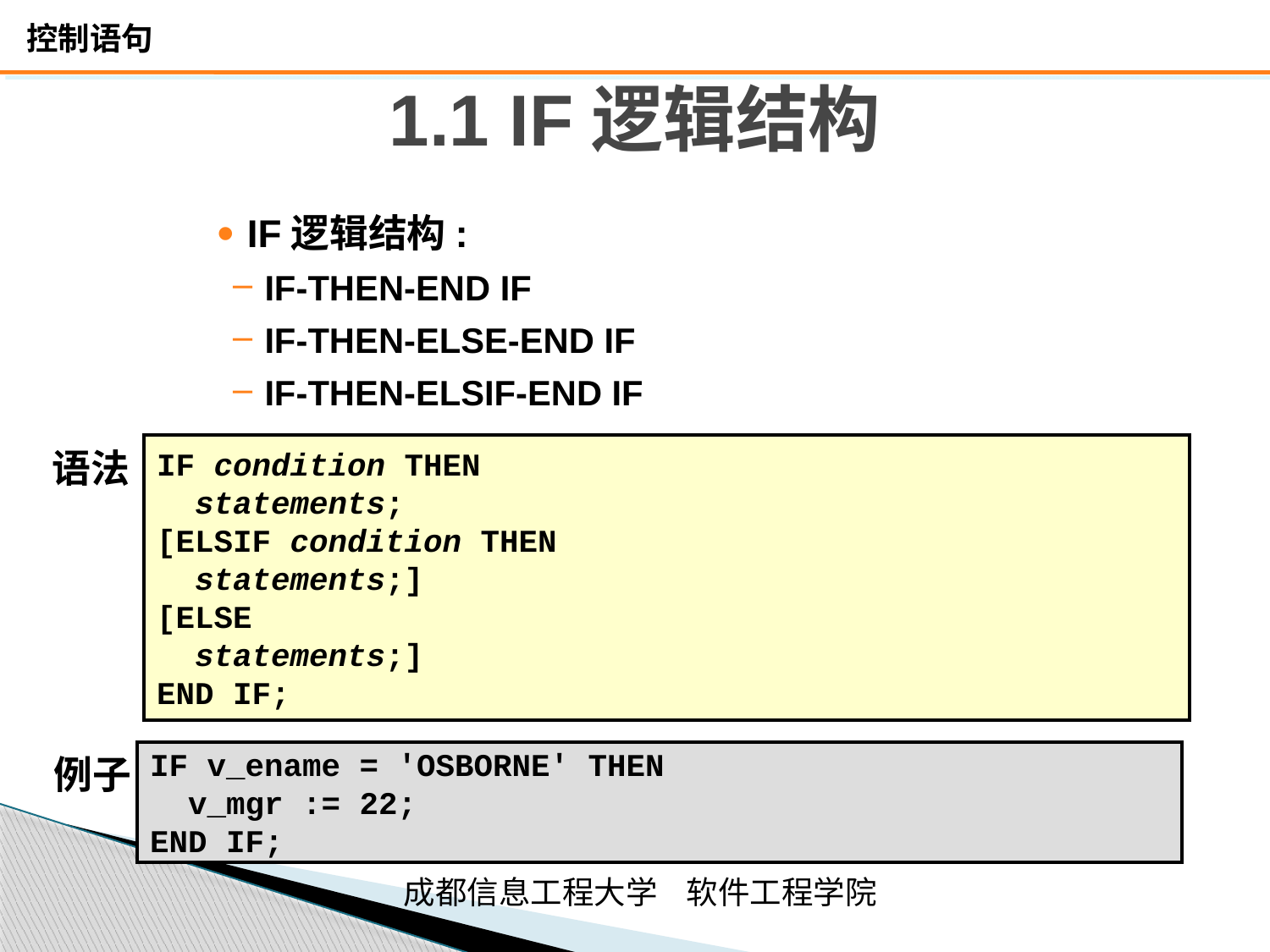

# 1.1 IF逻辑结构
IF逻辑结构:
IF-THEN-END IF
IF-THEN-ELSE-END IF
IF-THEN-ELSIF-END IF
IF condition THEN
  statements;
[ELSIF condition THEN
  statements;]
[ELSE
  statements;]
END IF;

语法
IF v_ename = 'OSBORNE' THEN
  v_mgr := 22;
END IF;
例子